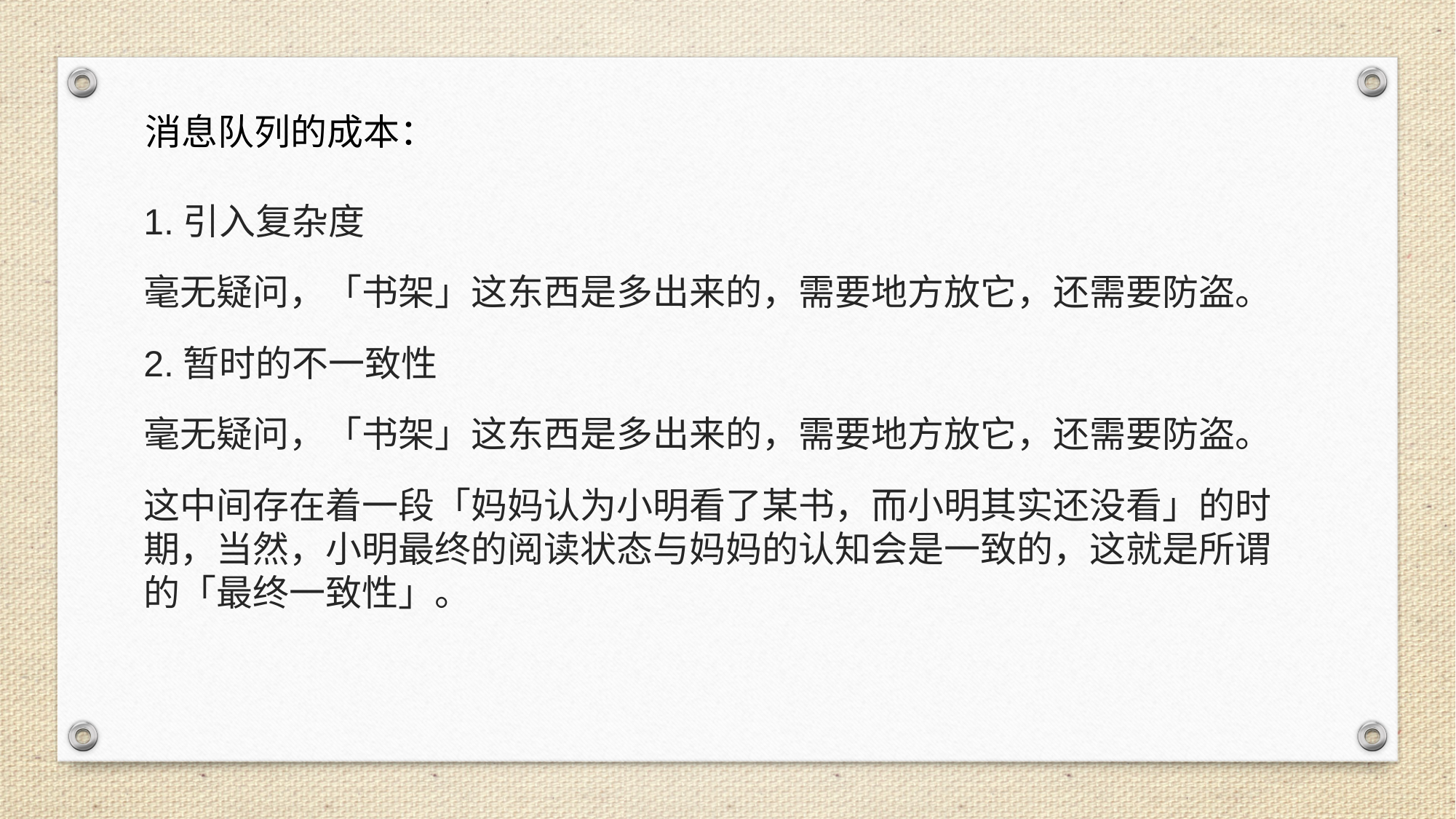

消息队列的成本：
1.引入复杂度
毫无疑问，「书架」这东西是多出来的，需要地方放它，还需要防盗。
2.暂时的不一致性
毫无疑问，「书架」这东西是多出来的，需要地方放它，还需要防盗。
这中间存在着一段「妈妈认为小明看了某书，而小明其实还没看」的时期，当然，小明最终的阅读状态与妈妈的认知会是一致的，这就是所谓的「最终一致性」。